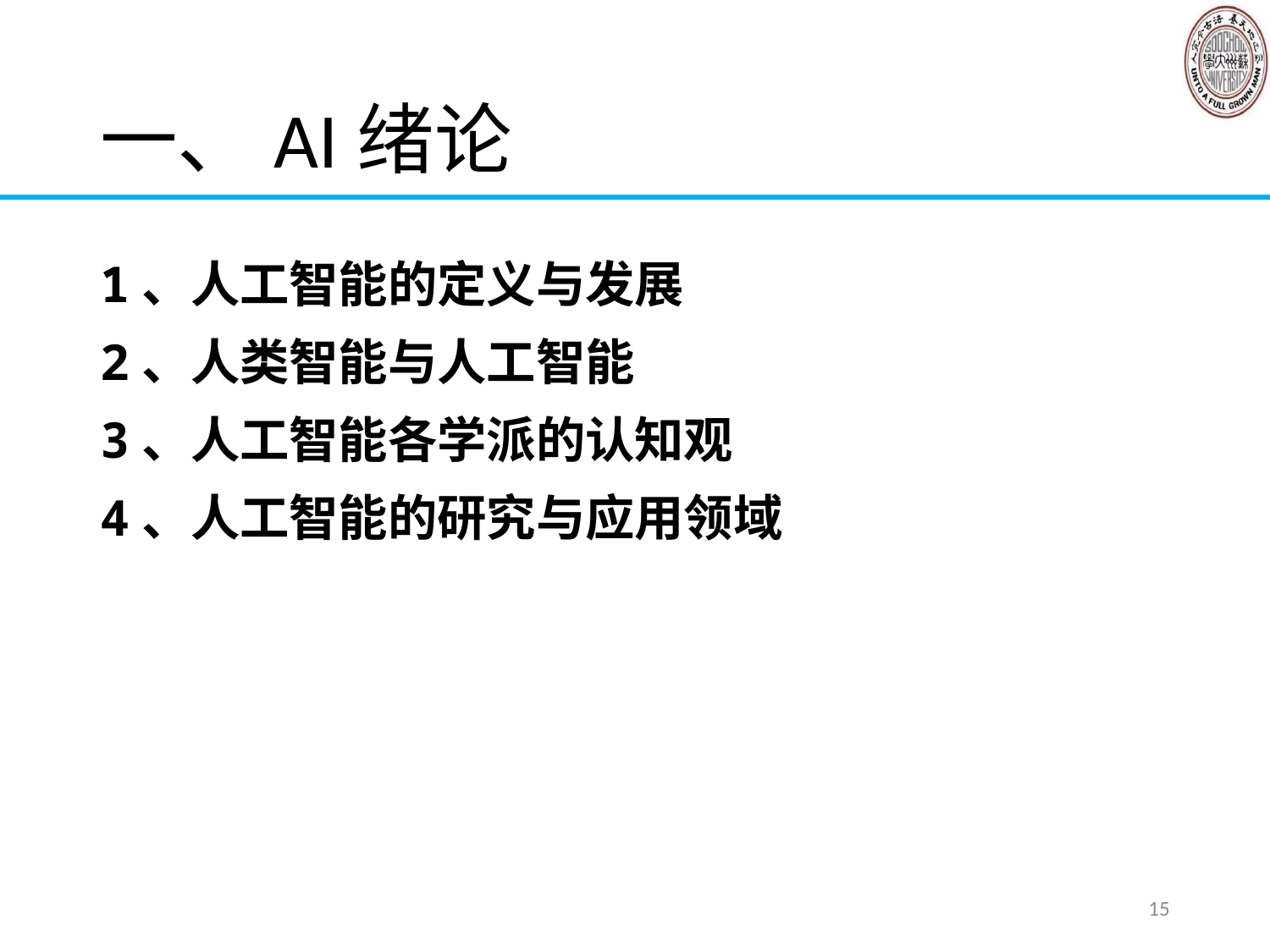

# 一、AI绪论
1、人工智能的定义与发展
2、人类智能与人工智能
3、人工智能各学派的认知观
4、人工智能的研究与应用领域

15